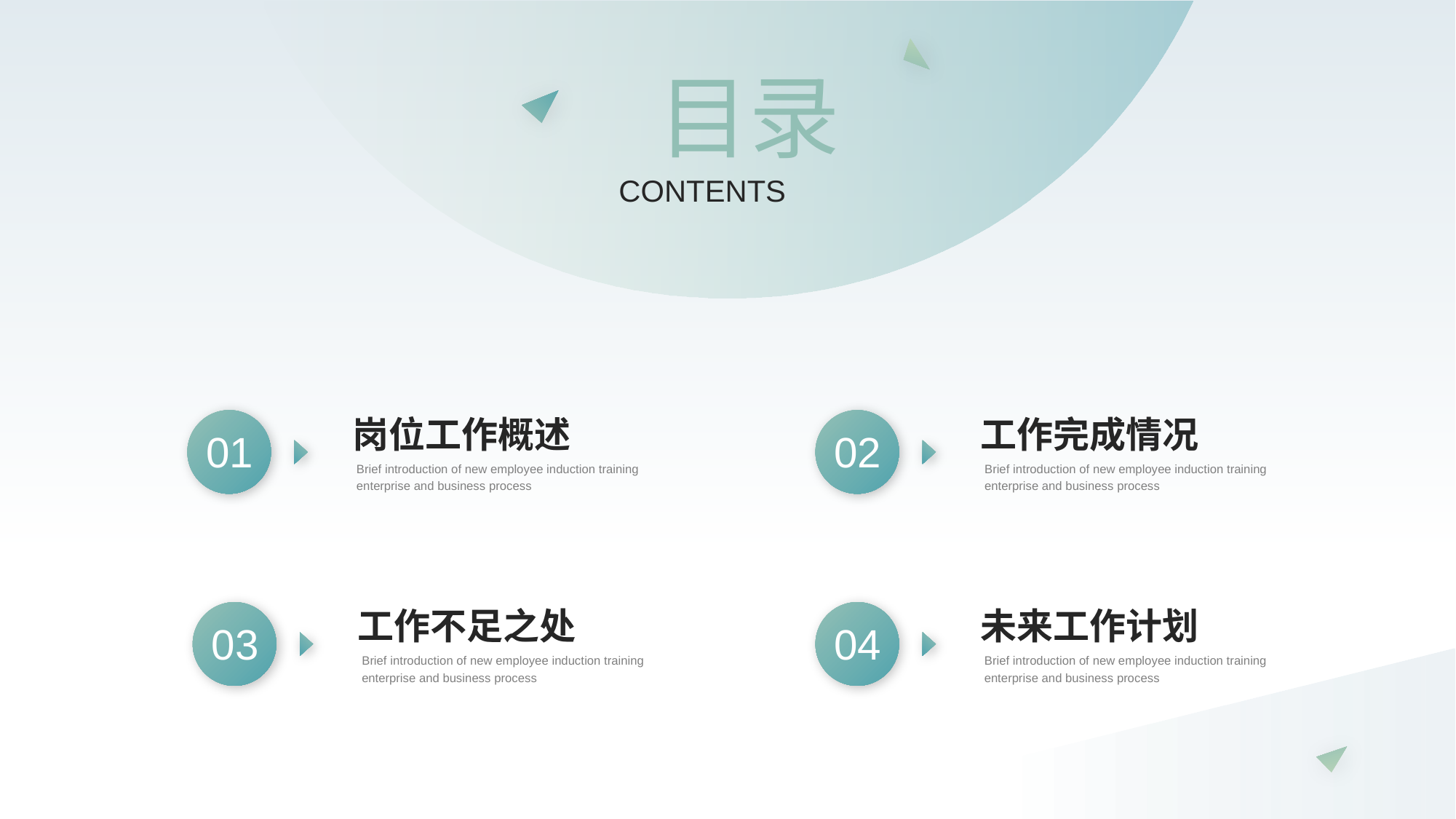

CONTENTS
目录

岗位工作概述
Brief introduction of new employee induction training enterprise and business process
工作完成情况
Brief introduction of new employee induction training enterprise and business process

01

02

工作不足之处
Brief introduction of new employee induction training enterprise and business process
未来工作计划
Brief introduction of new employee induction training enterprise and business process

03

04